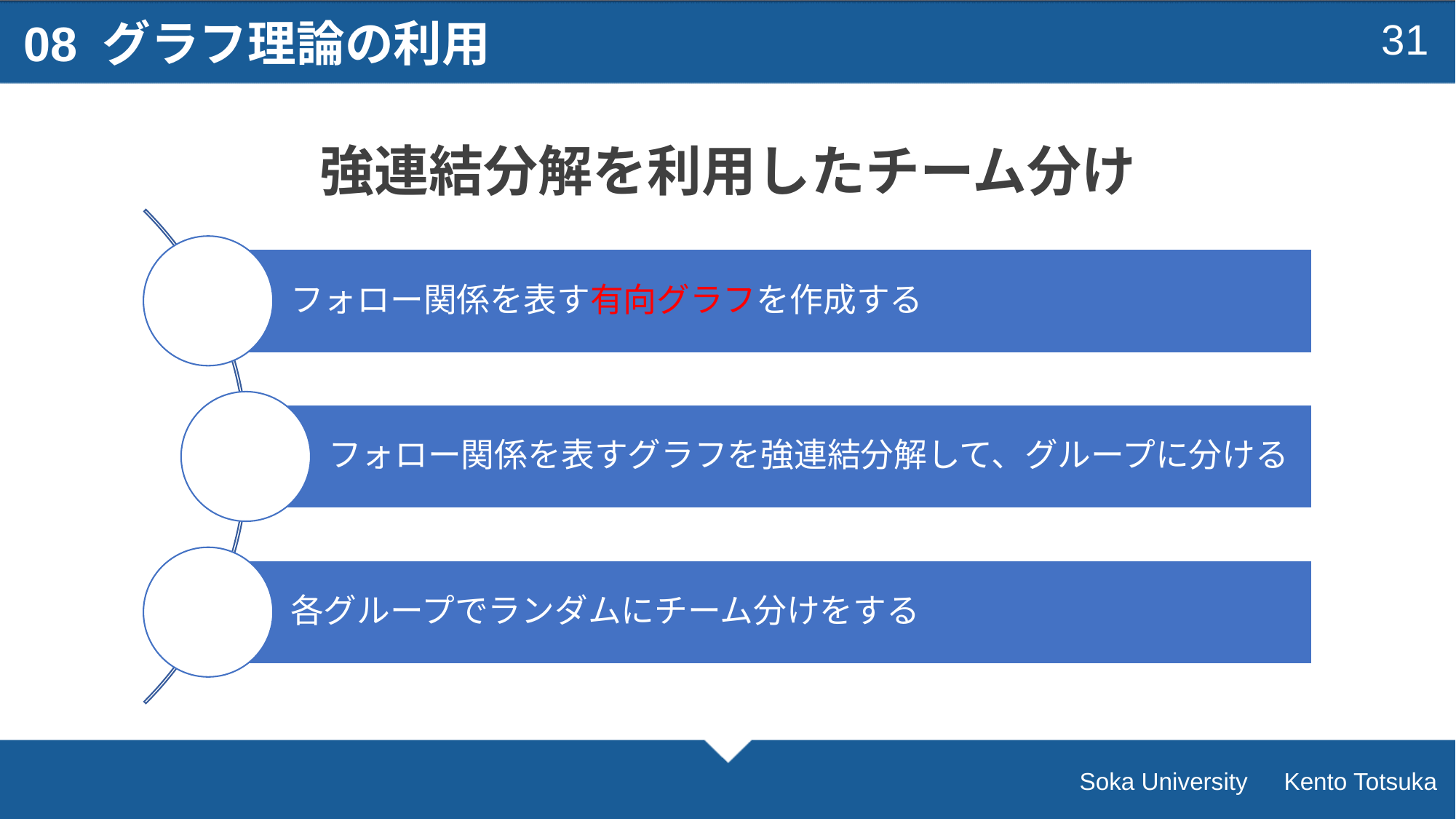

08 グラフ理論の利用
31
強連結分解を利用したチーム分け
フォロー関係を表す有向グラフを作成する
フォロー関係を表すグラフを強連結分解して、グループに分ける
各グループでランダムにチーム分けをする
Soka University　Kento Totsuka